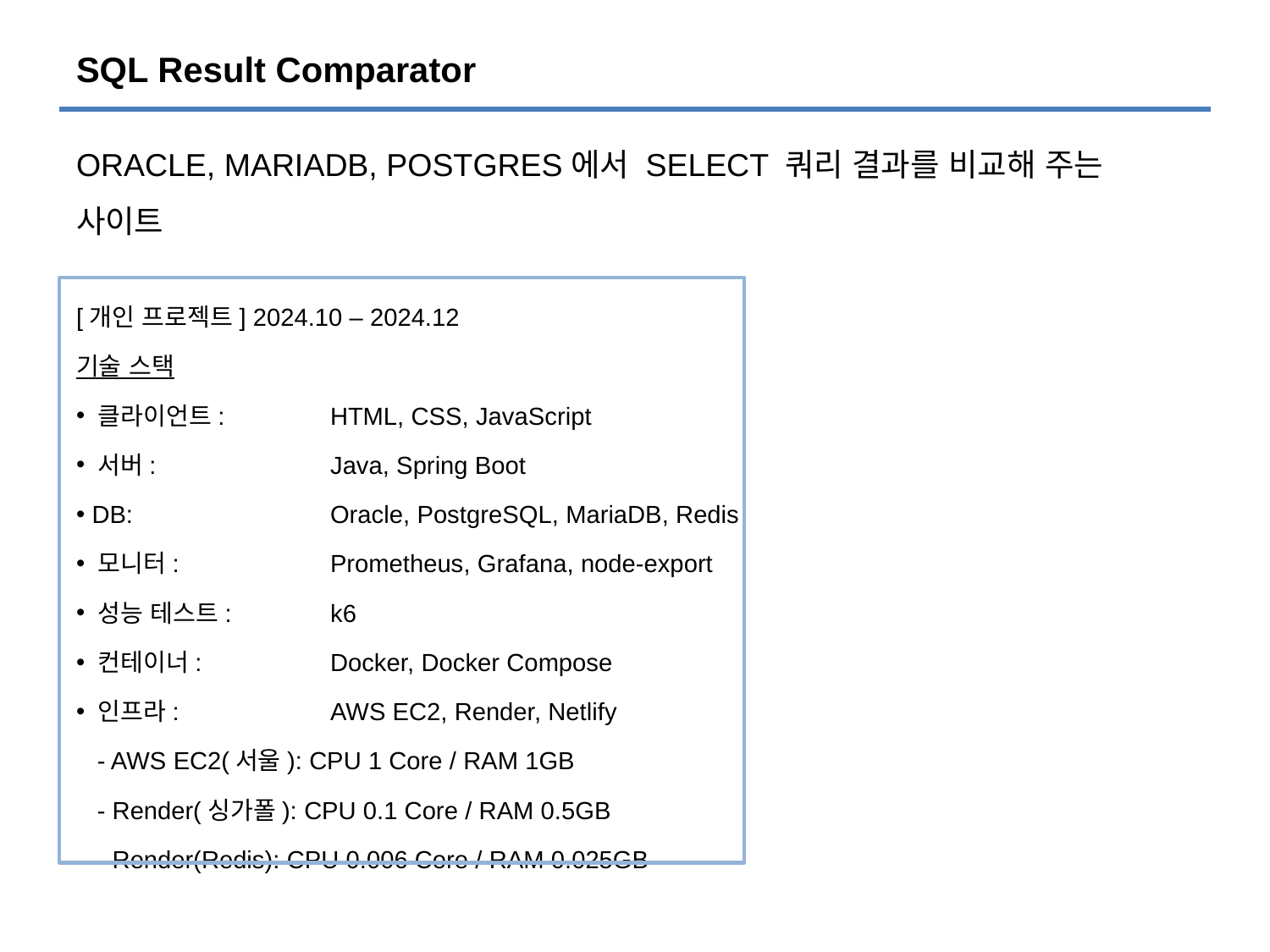

# SQL Result Comparator
ORACLE, MARIADB, POSTGRES에서 SELECT 쿼리 결과를 비교해 주는 사이트

[개인 프로젝트] 2024.10 – 2024.12
기술 스택
 클라이언트: 	HTML, CSS, JavaScript
 서버: 		Java, Spring Boot
 DB: 		Oracle, PostgreSQL, MariaDB, Redis
 모니터: 		Prometheus, Grafana, node-export
 성능 테스트: 	k6
 컨테이너: 	Docker, Docker Compose
 인프라:		AWS EC2, Render, Netlify
   - AWS EC2(서울): CPU 1 Core / RAM 1GB
   - Render(싱가폴): CPU 0.1 Core / RAM 0.5GB
   - Render(Redis): CPU 0.006 Core / RAM 0.025GB